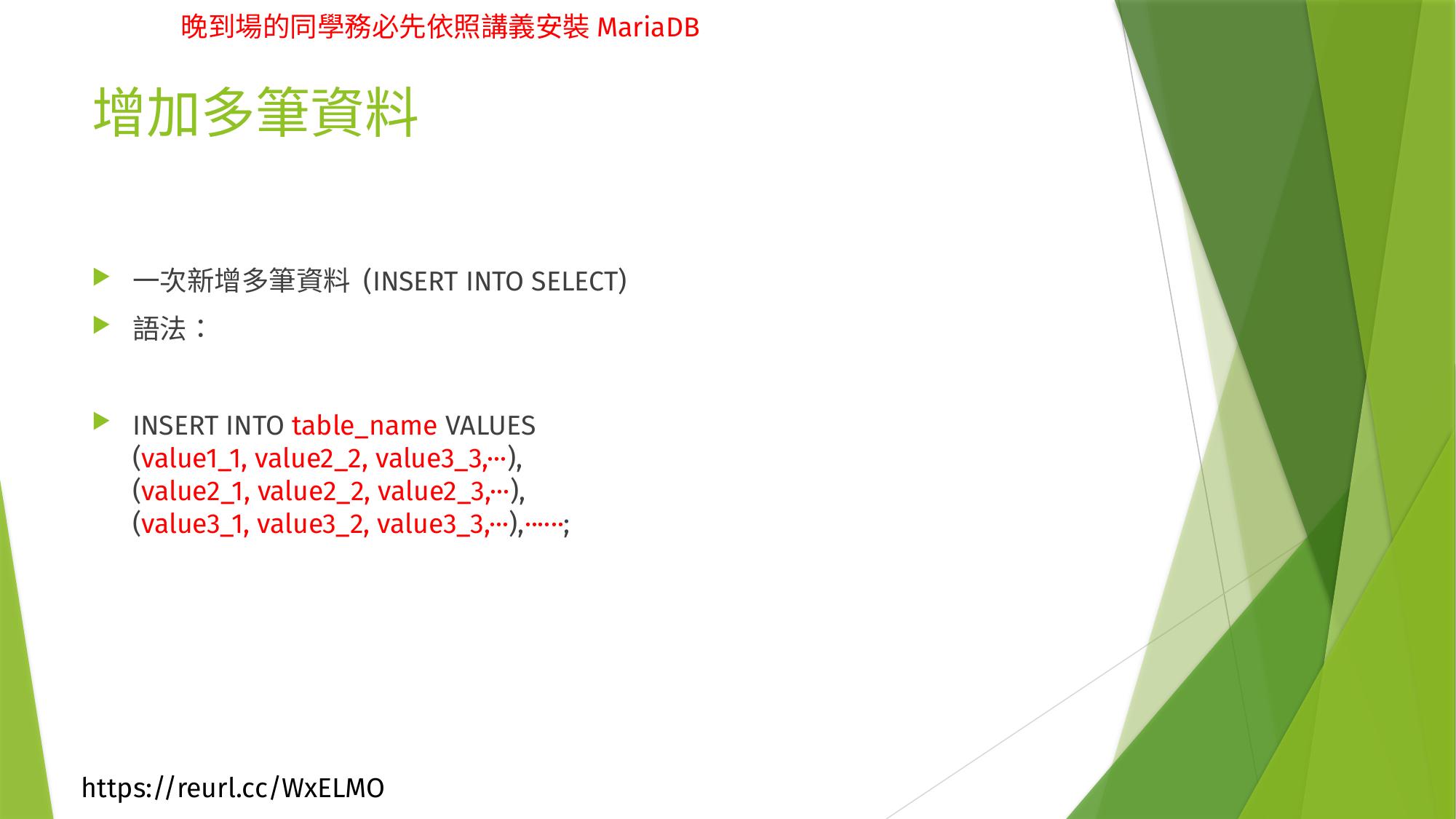

# 增加多筆資料
一次新增多筆資料 (INSERT INTO SELECT)
語法：

INSERT INTO table_name VALUES
(value1_1, value2_2, value3_3,···),
(value2_1, value2_2, value2_3,···),
(value3_1, value3_2, value3_3,···),······;